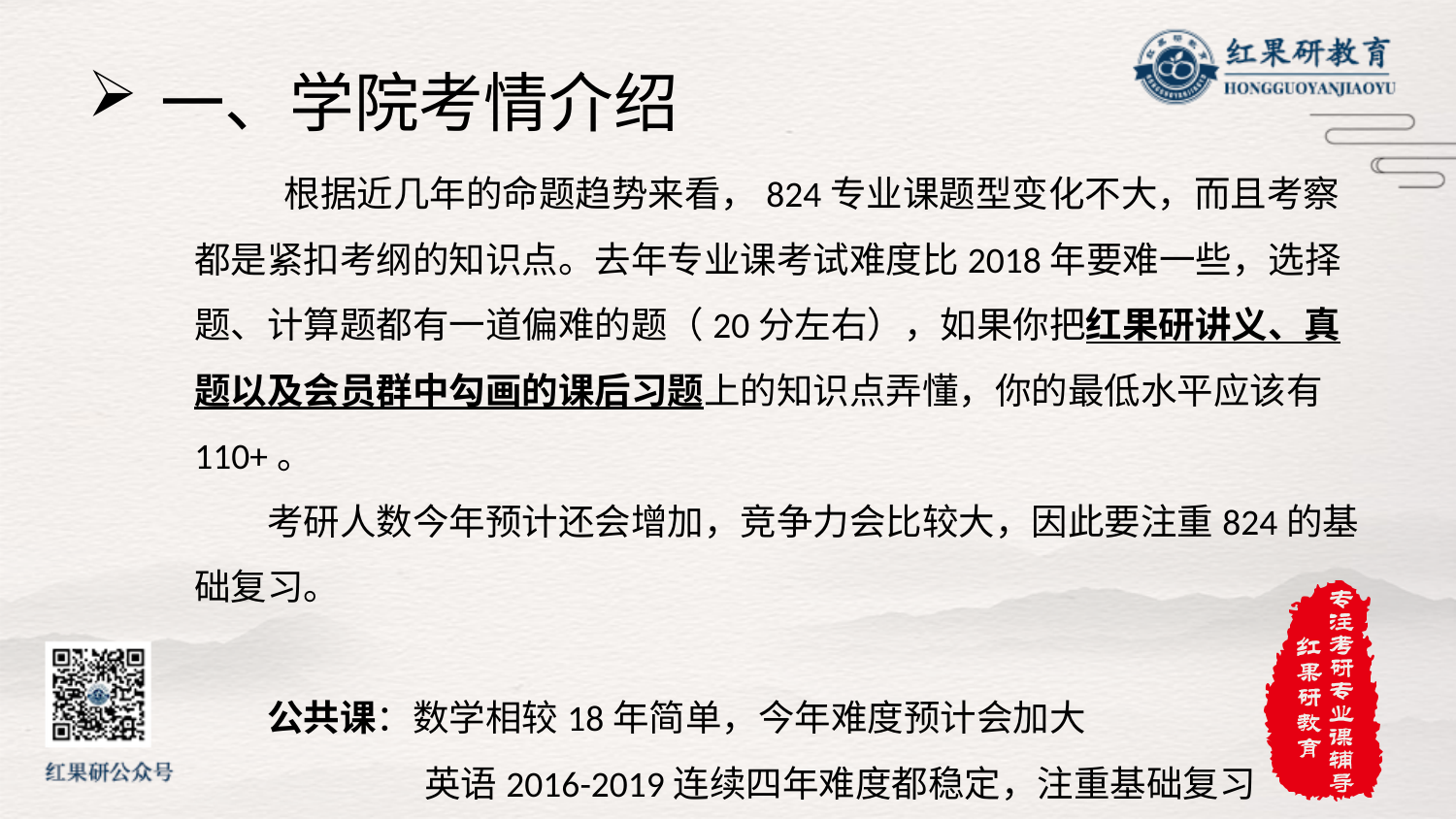

# 一、学院考情介绍
 根据近几年的命题趋势来看，824专业课题型变化不大，而且考察都是紧扣考纲的知识点。去年专业课考试难度比2018年要难一些，选择题、计算题都有一道偏难的题（20分左右），如果你把红果研讲义、真题以及会员群中勾画的课后习题上的知识点弄懂，你的最低水平应该有110+。
考研人数今年预计还会增加，竞争力会比较大，因此要注重824的基础复习。

公共课：数学相较18年简单，今年难度预计会加大
                  英语2016-2019连续四年难度都稳定，注重基础复习